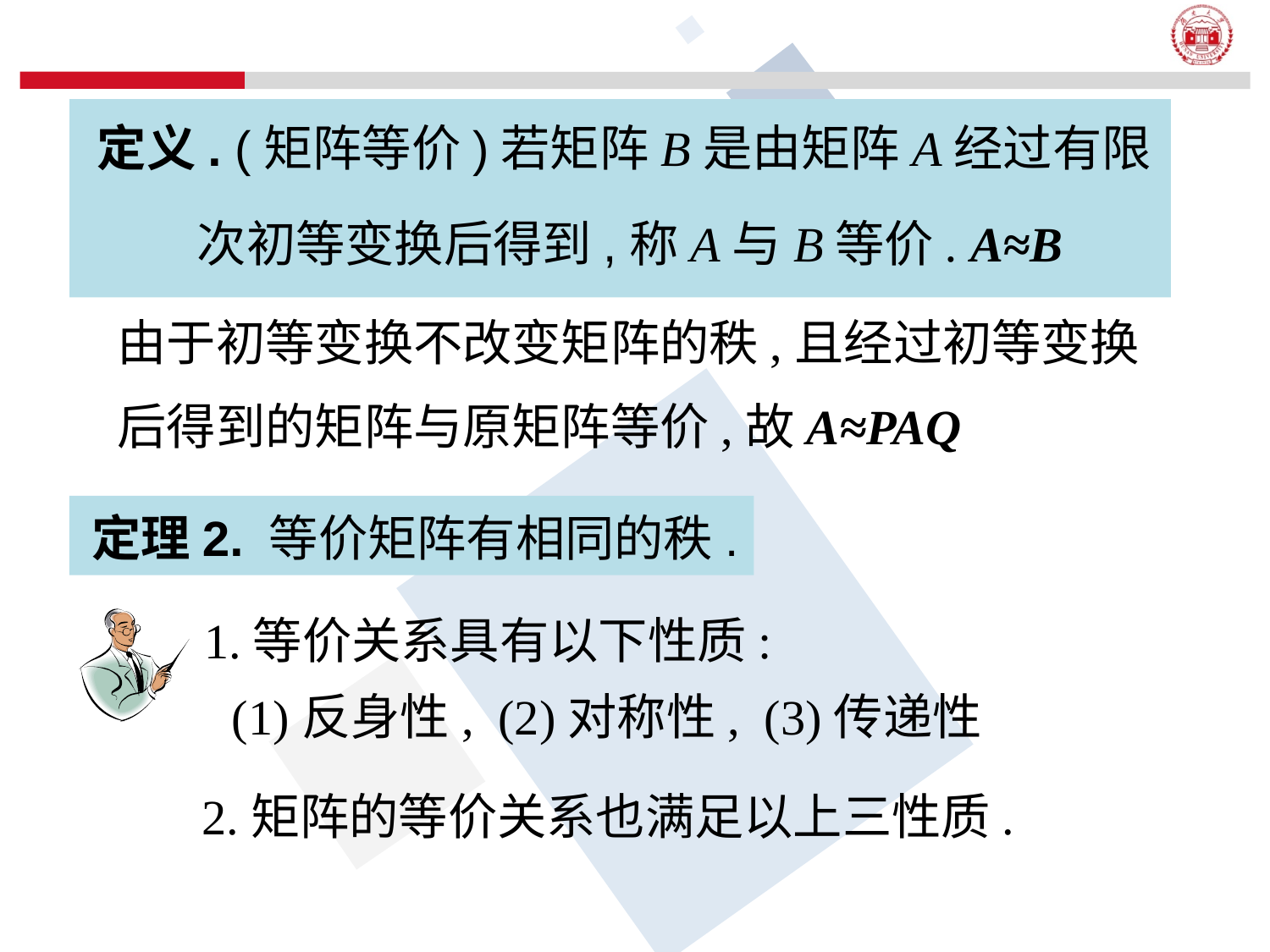

定义. (矩阵等价)若矩阵B是由矩阵A经过有限
        次初等变换后得到,称A与B等价. A≈B
由于初等变换不改变矩阵的秩,且经过初等变换
后得到的矩阵与原矩阵等价,故A≈PAQ
定理2. 等价矩阵有相同的秩.

 1.等价关系具有以下性质:

(1)反身性,  (2)对称性,  (3)传递性
2.矩阵的等价关系也满足以上三性质.